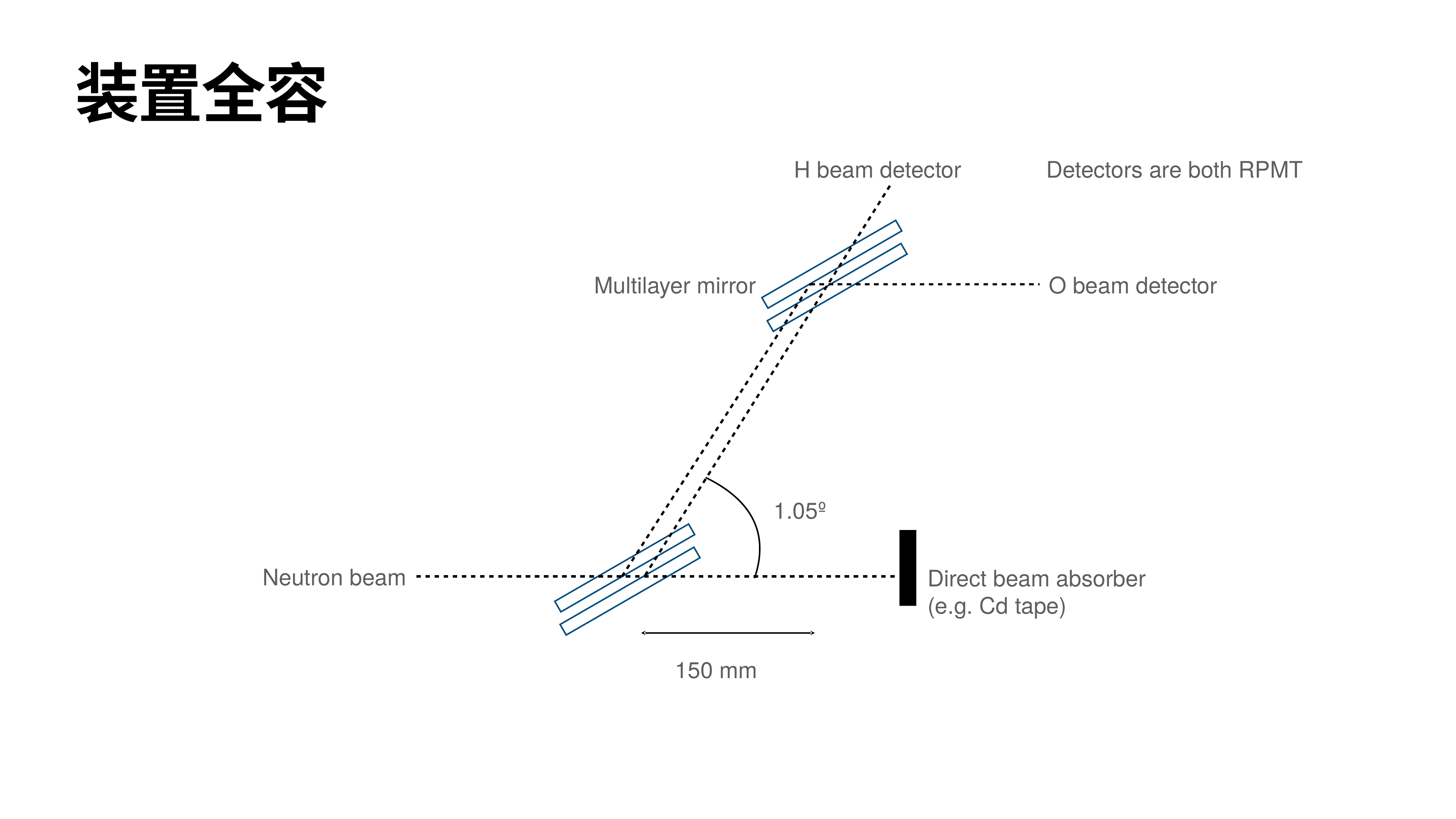

# 装置全容
H beam detector
Detectors are both RPMT

Multilayer mirror
O beam detector

1.05º

Neutron beam
Direct beam absorber
(e.g. Cd tape)

150 mm